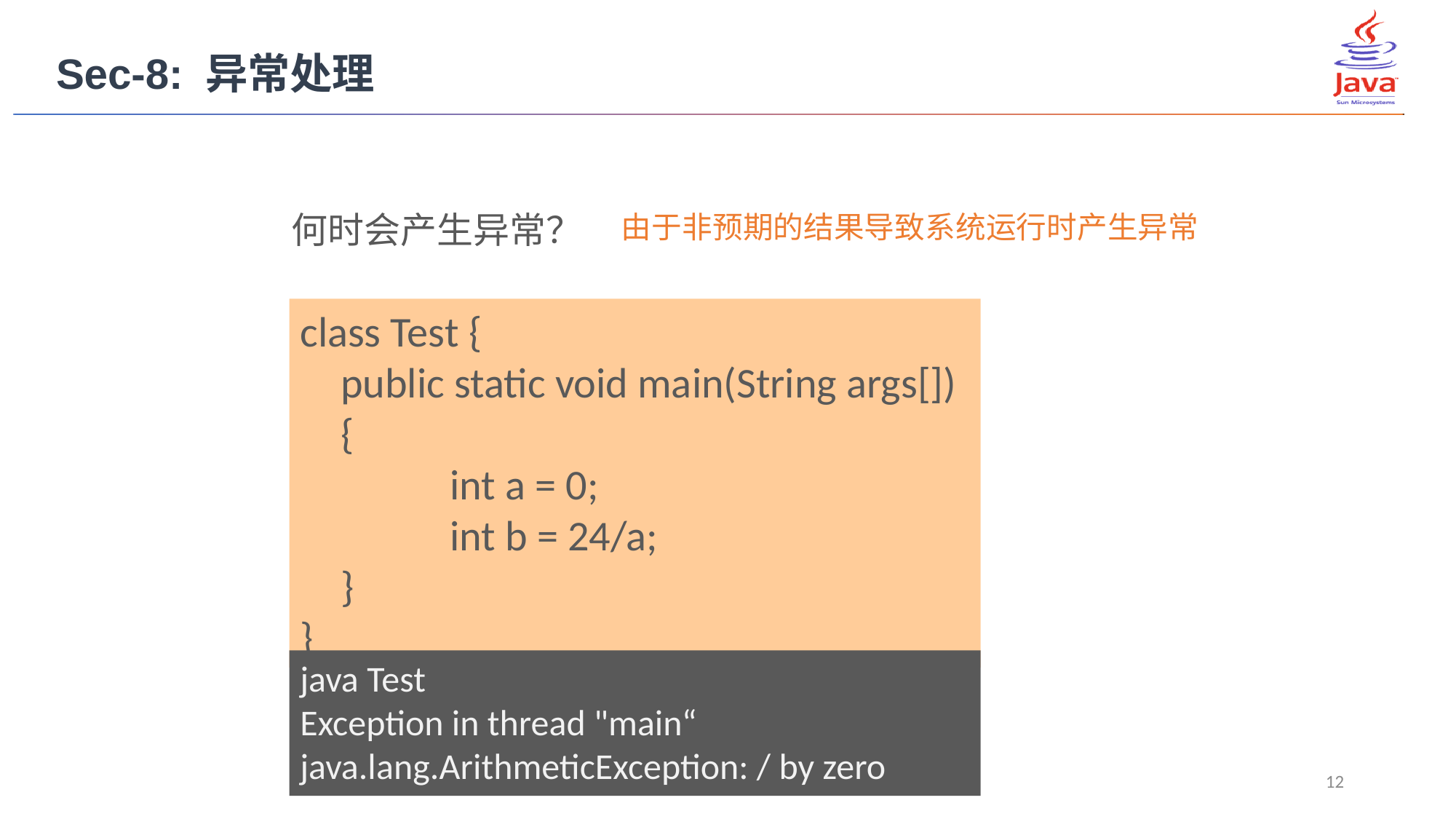

Sec-8: 异常处理

何时会产生异常？
由于非预期的结果导致系统运行时产生异常
class Test {
	public static void main(String args[]) {
		int a = 0;
		int b = 24/a;
	}
}
java Test
Exception in thread "main“
java.lang.ArithmeticException: / by zero
12